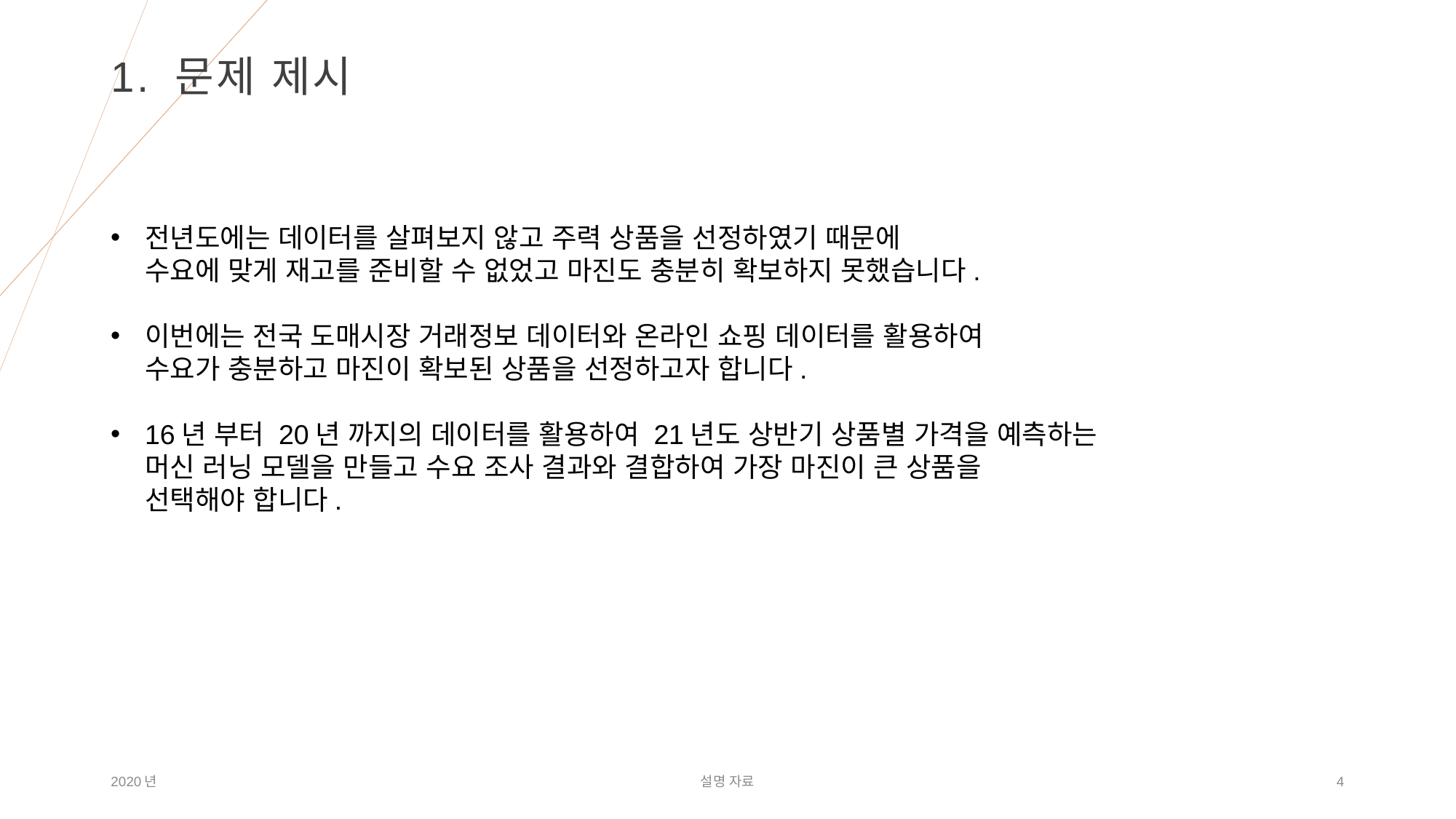

# 1. 문제 제시
전년도에는 데이터를 살펴보지 않고 주력 상품을 선정하였기 때문에
수요에 맞게 재고를 준비할 수 없었고 마진도 충분히 확보하지 못했습니다.

이번에는 전국 도매시장 거래정보 데이터와 온라인 쇼핑 데이터를 활용하여
수요가 충분하고 마진이 확보된 상품을 선정하고자 합니다.

16년 부터 20년 까지의 데이터를 활용하여 21년도 상반기 상품별 가격을 예측하는
머신 러닝 모델을 만들고 수요 조사 결과와 결합하여 가장 마진이 큰 상품을
선택해야 합니다.
2020년
설명 자료
4